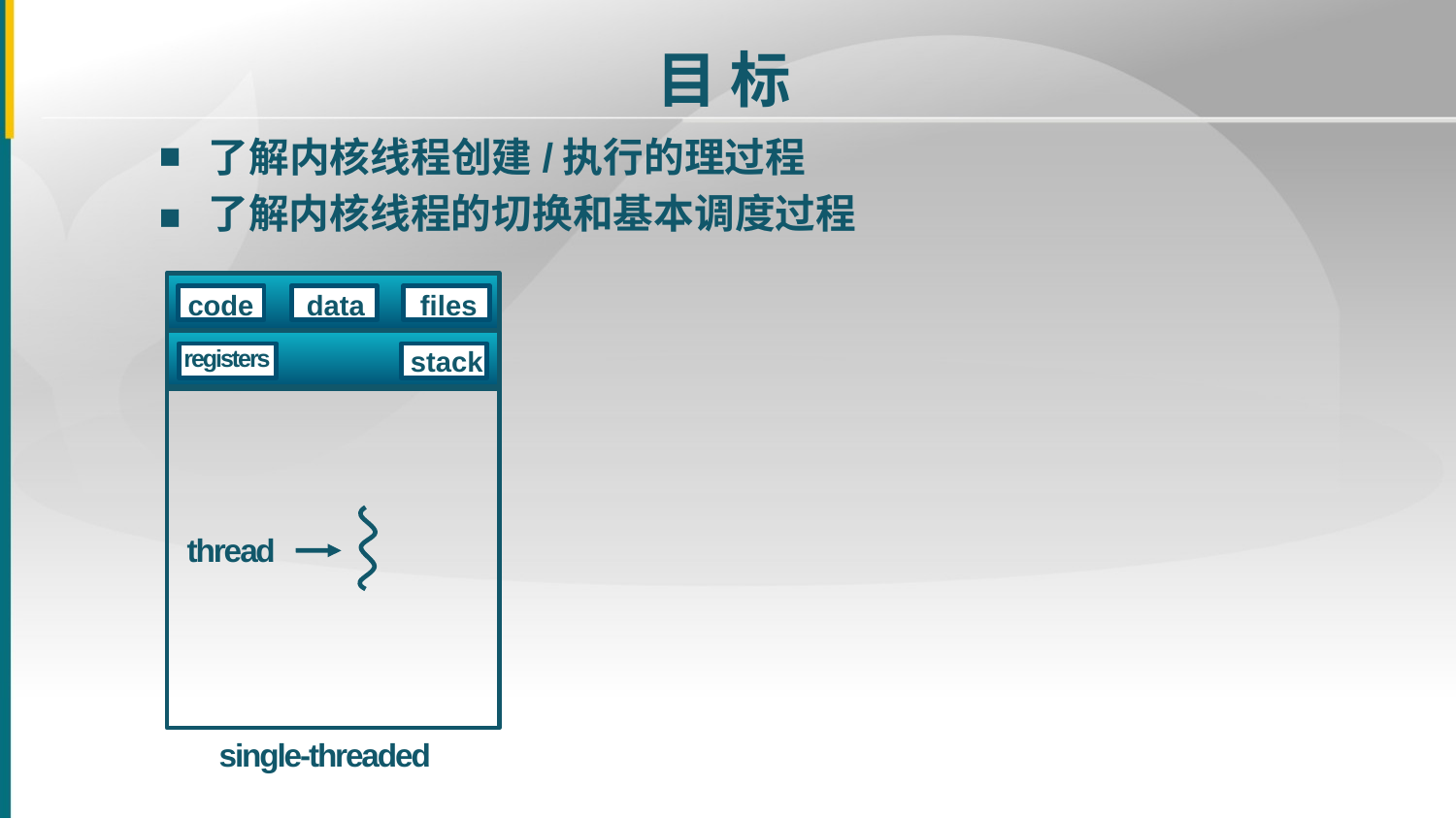

目 标
■
了解内核线程创建/执行的理过程
■
了解内核线程的切换和基本调度过程

code

data

files

registers

stack

thread
single-threaded